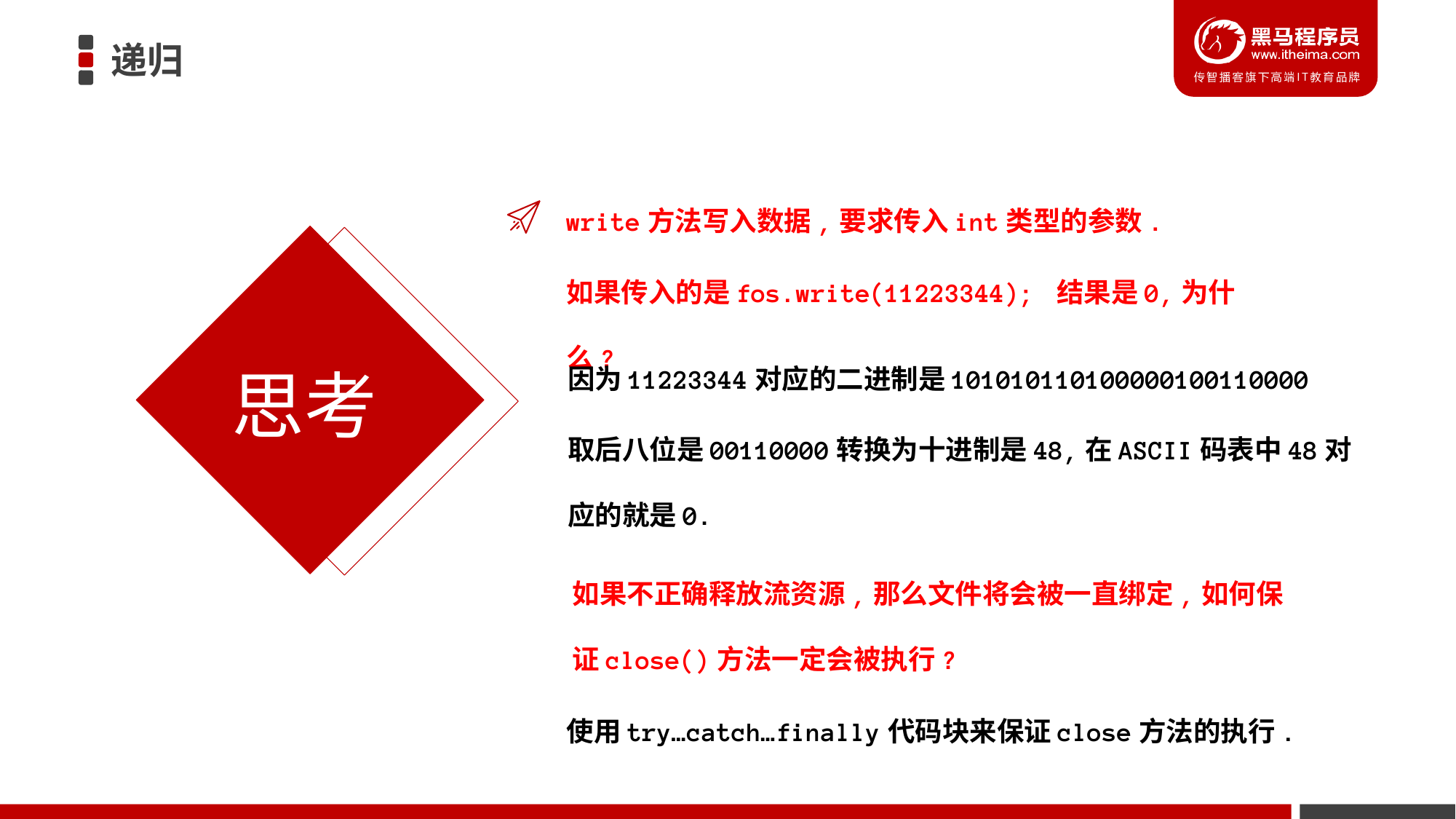

# 递归
write方法写入数据,要求传入int类型的参数.
如果传入的是fos.write(11223344); 结果是0,为什么?

因为11223344对应的二进制是101010110100000100110000
取后八位是00110000转换为十进制是48,在ASCII码表中48对应的就是0.
如果不正确释放流资源,那么文件将会被一直绑定,如何保证close()方法一定会被执行?
使用try…catch…finally代码块来保证close方法的执行.